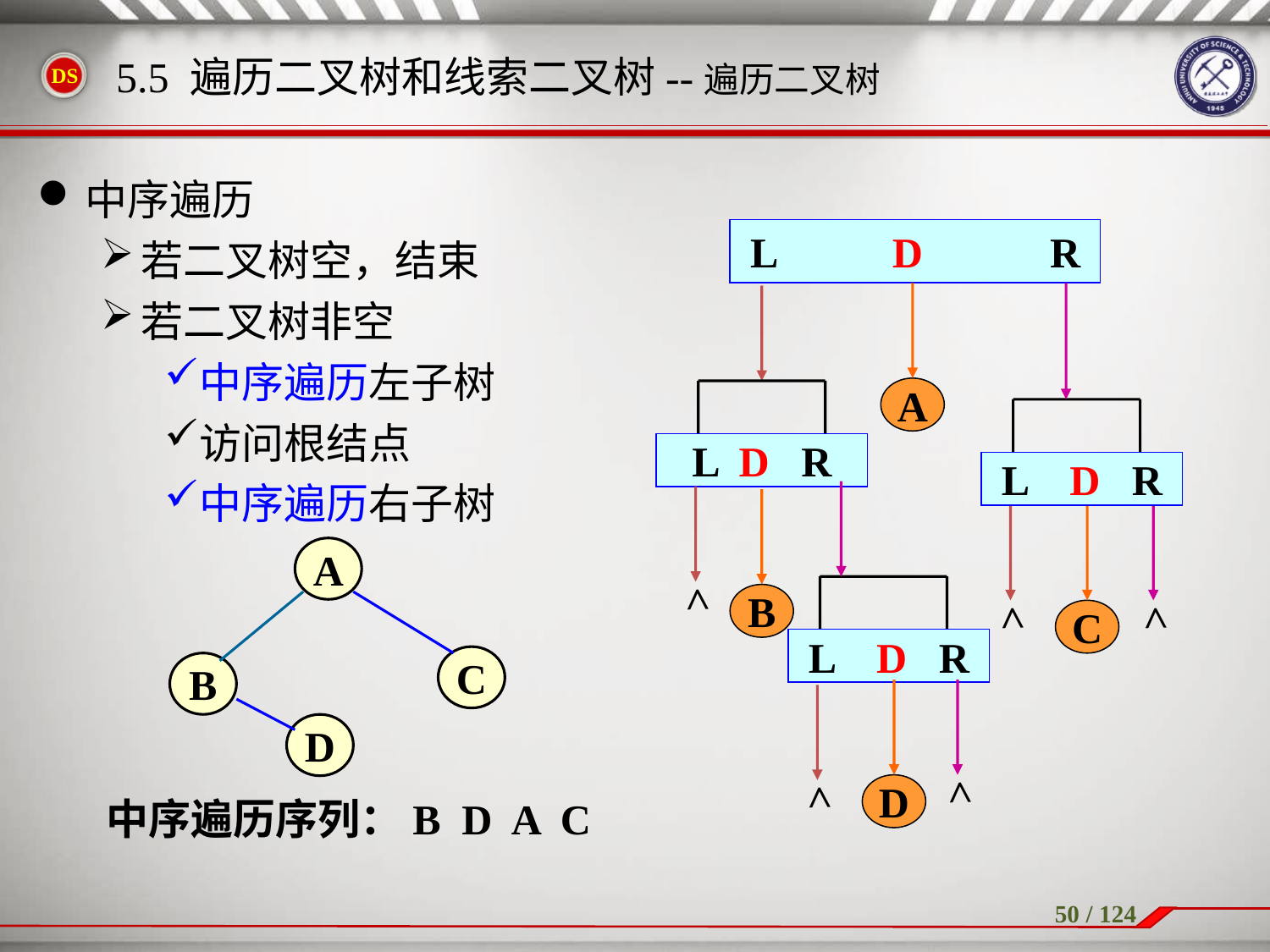

中序遍历
若二叉树空，结束
若二叉树非空
中序遍历左子树
访问根结点
中序遍历右子树
5.5 遍历二叉树和线索二叉树--遍历二叉树
L           D            R

A

L    D   R

L  D   R

L    D   R

>

B

>

C

>
A

C
B

D

D

>

>
中序遍历序列：B  D  A  C